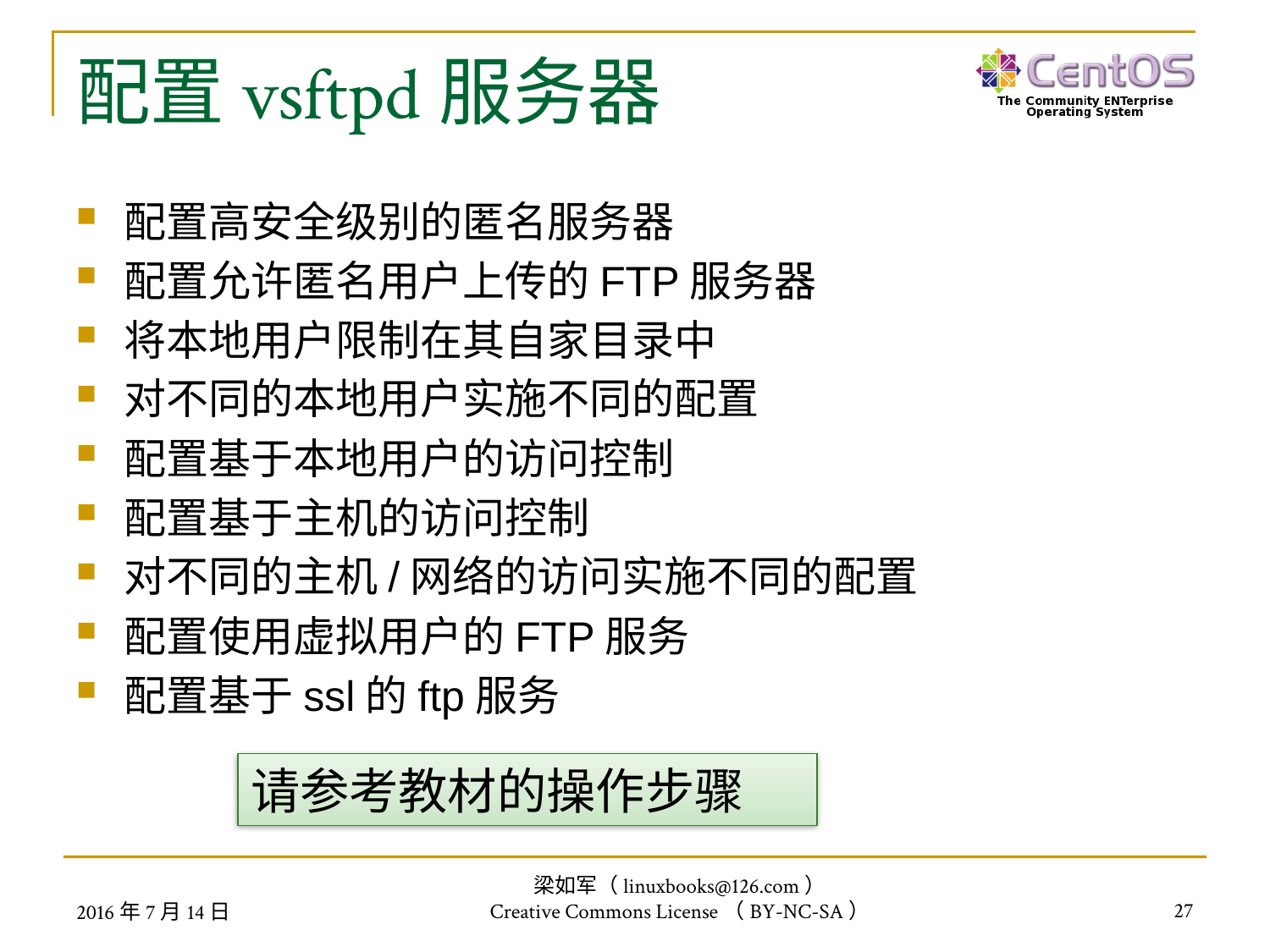

# 配置vsftpd服务器
配置高安全级别的匿名服务器
配置允许匿名用户上传的FTP服务器
将本地用户限制在其自家目录中
对不同的本地用户实施不同的配置
配置基于本地用户的访问控制
配置基于主机的访问控制
对不同的主机/网络的访问实施不同的配置
配置使用虚拟用户的FTP服务
配置基于ssl的ftp服务
请参考教材的操作步骤
梁如军（linuxbooks@126.com）
Creative Commons License（BY-NC-SA）
2016年7月14日
27